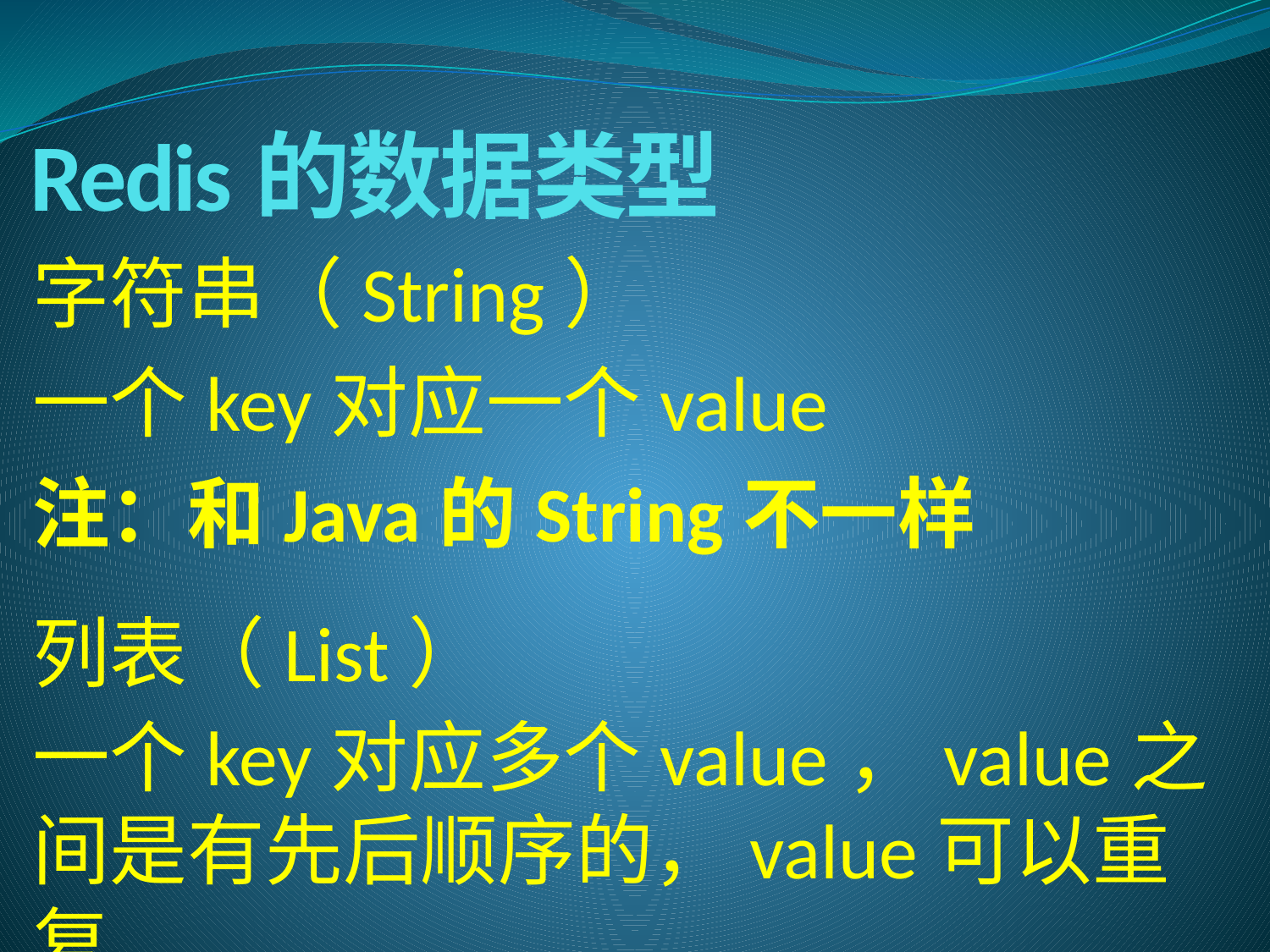

# Redis的数据类型
字符串（String）
一个key对应一个value
注：和Java的String不一样
列表（List）
一个key对应多个value，value之间是有先后顺序的，value可以重复